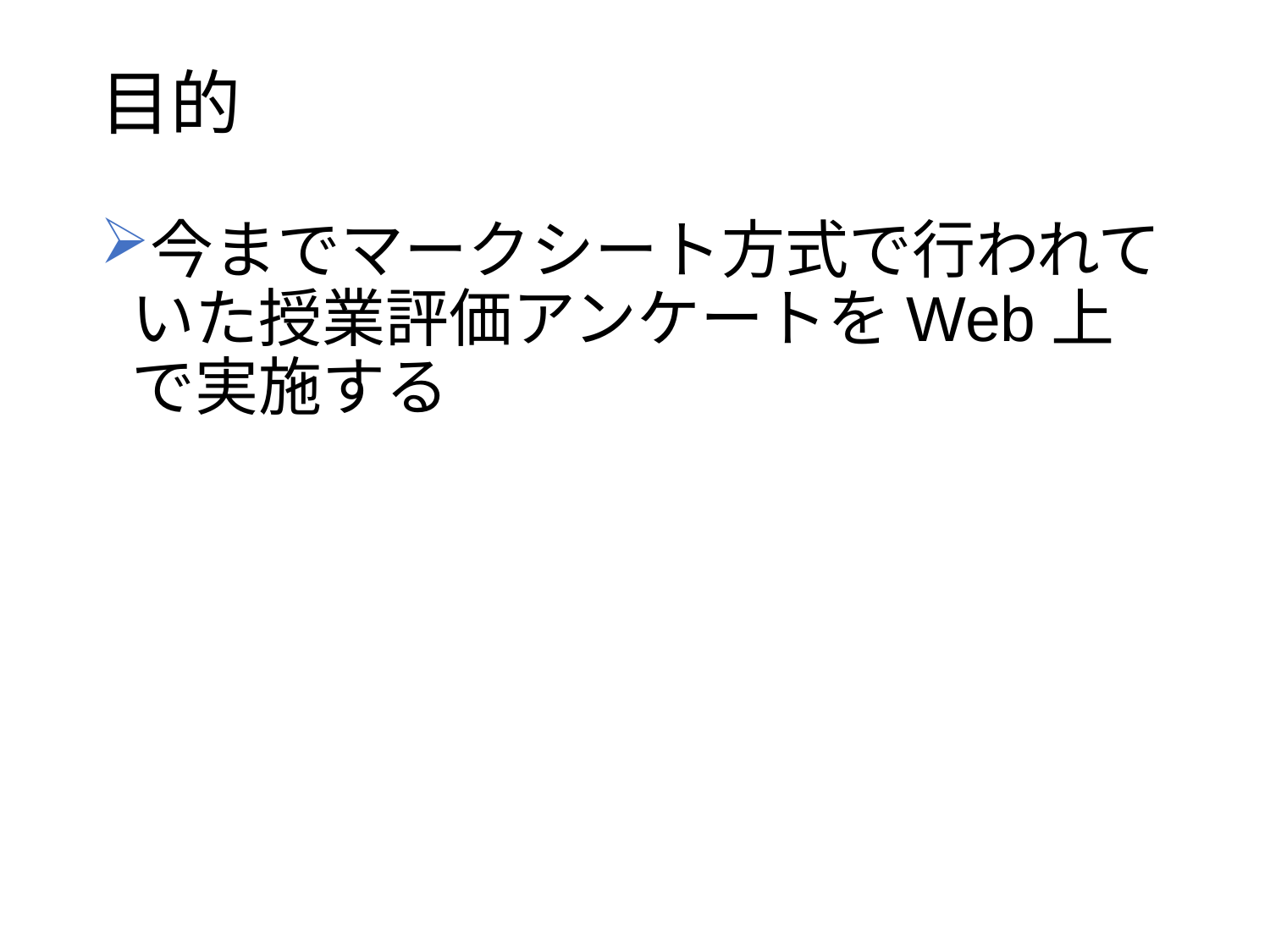

# 目的
今までマークシート方式で行われていた授業評価アンケートをWeb上で実施する